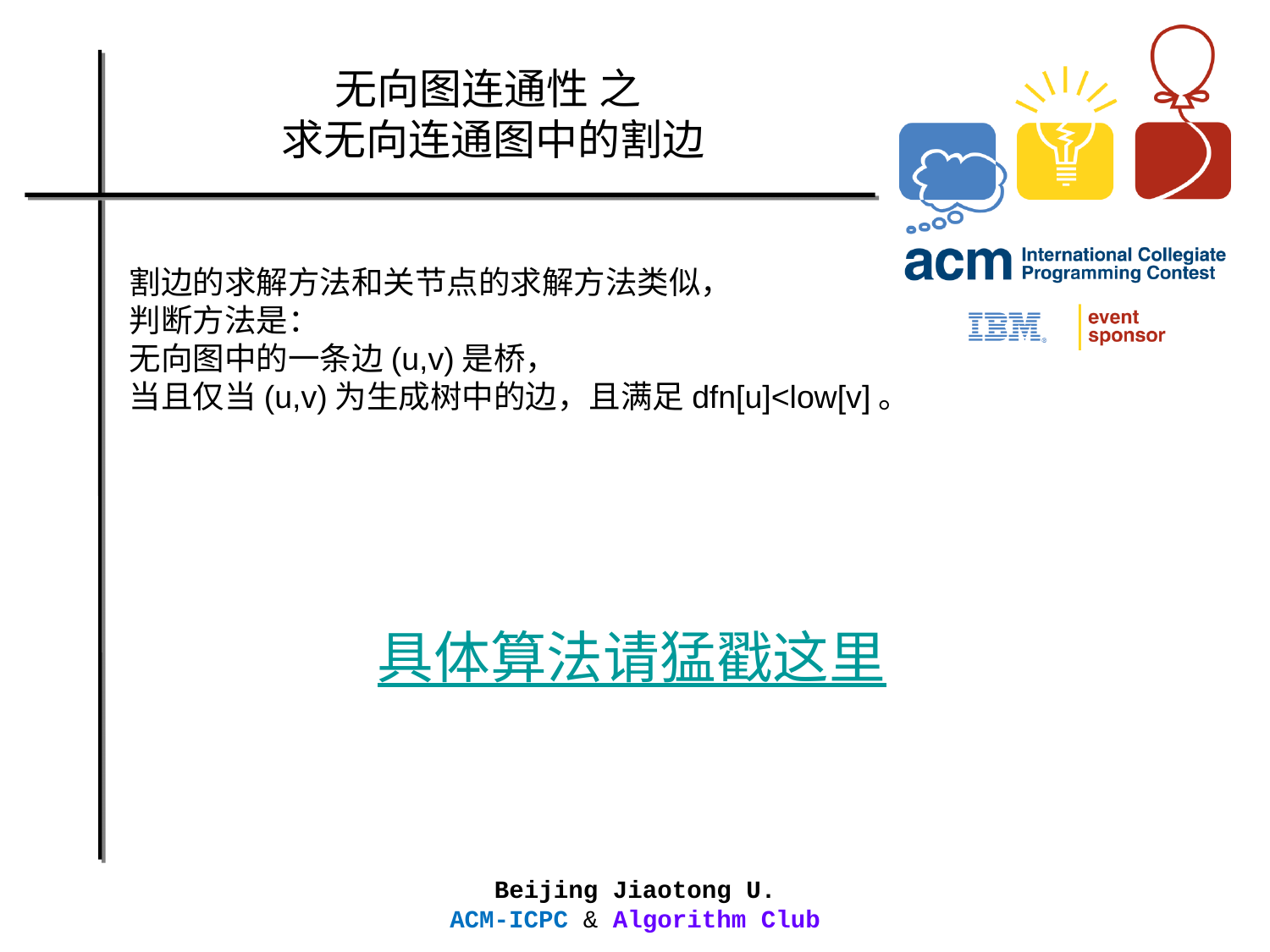

无向图连通性 之
求无向连通图中的割边
割边的求解方法和关节点的求解方法类似，
判断方法是：
无向图中的一条边(u,v)是桥，
当且仅当(u,v)为生成树中的边，且满足dfn[u]<low[v]。
具体算法请猛戳这里